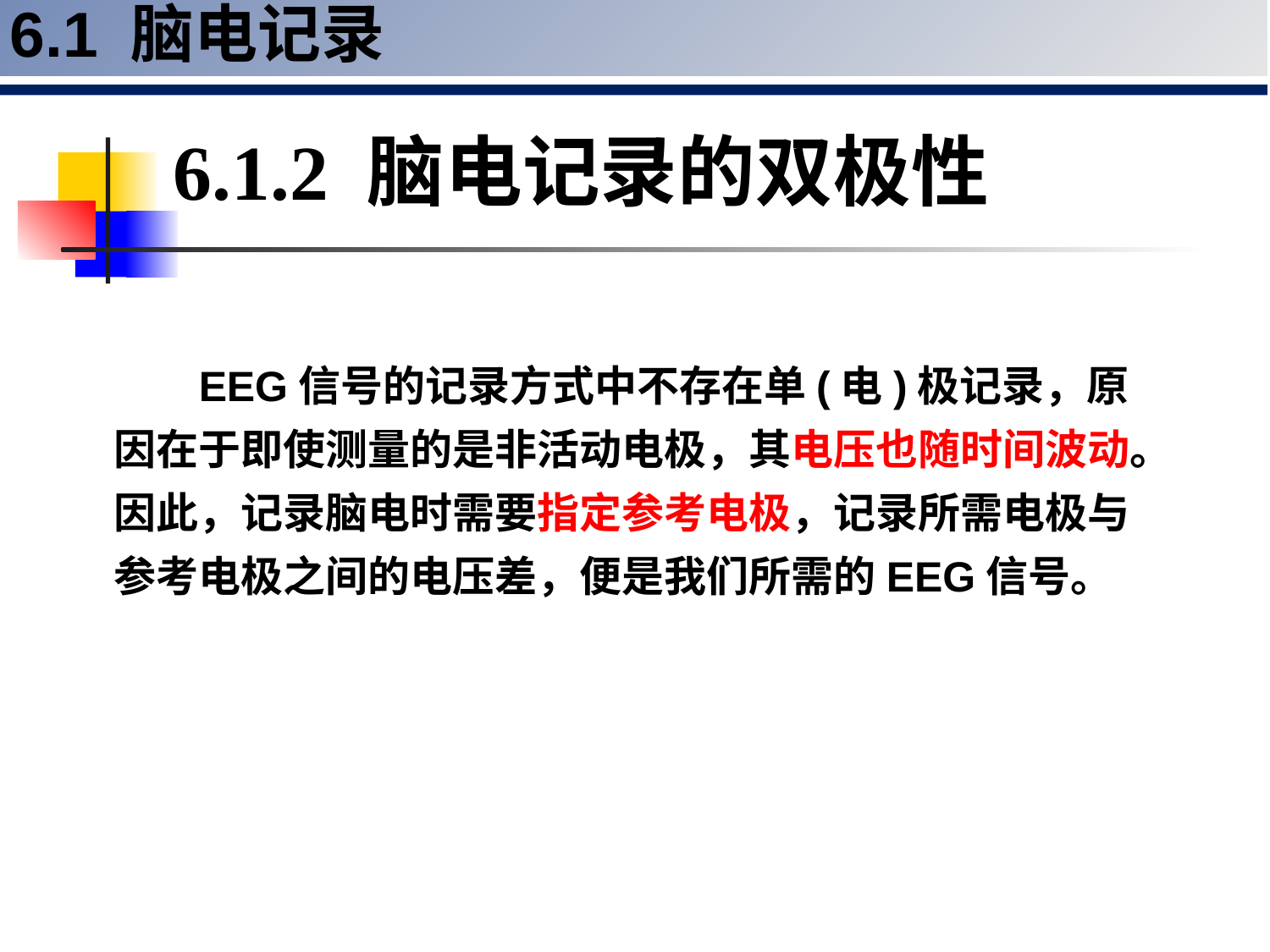

6.1 脑电记录

6.1.2 脑电记录的双极性
EEG信号的记录方式中不存在单(电)极记录，原因在于即使测量的是非活动电极，其电压也随时间波动。因此，记录脑电时需要指定参考电极，记录所需电极与参考电极之间的电压差，便是我们所需的EEG信号。